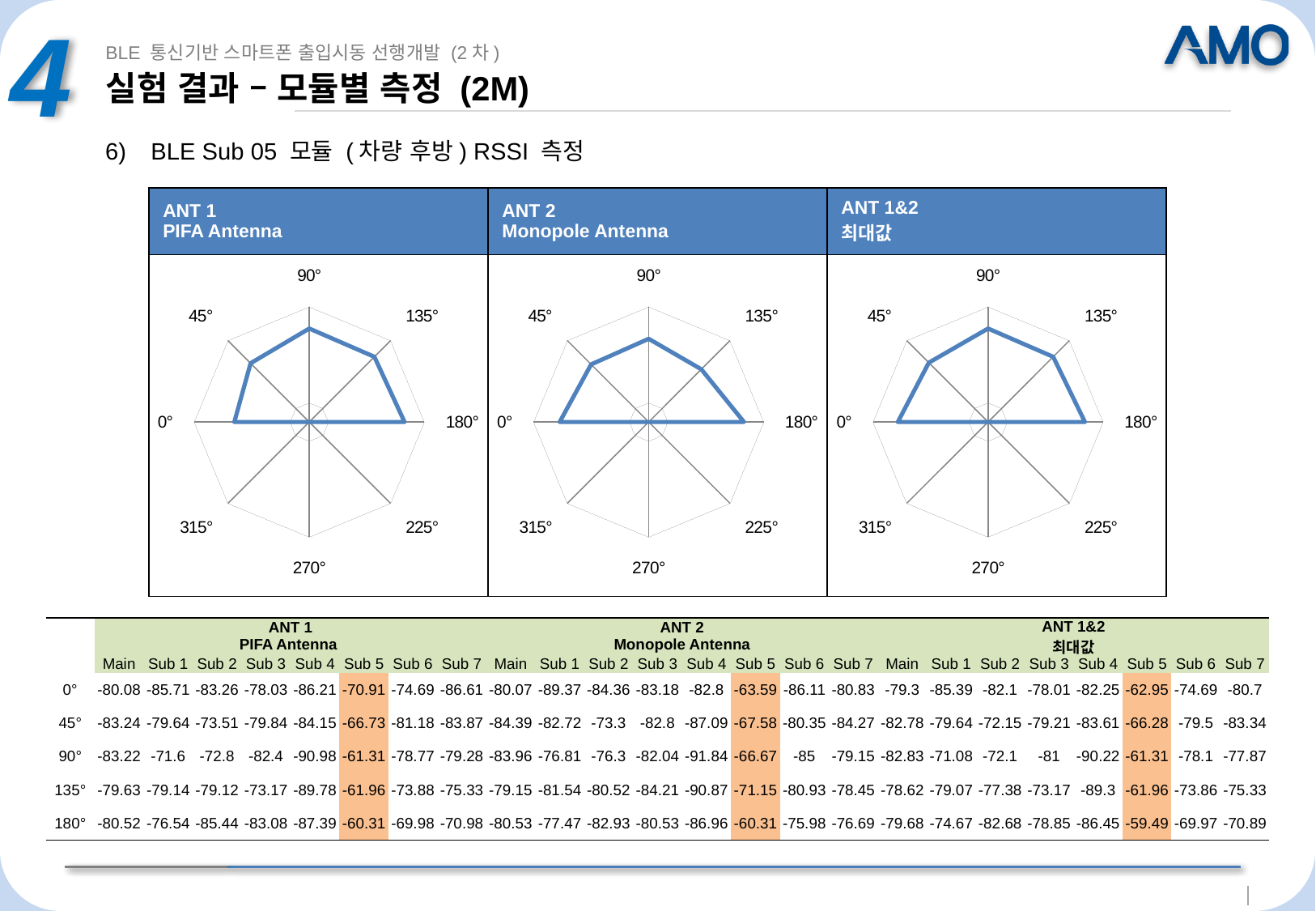

4
BLE 통신기반 스마트폰 출입시동 선행개발 (2차)
# 실험 결과 – 모듈별 측정 (2M)
BLE Sub 05 모듈 (차량 후방) RSSI 측정
| ANT 1 PIFA Antenna | ANT 2 Monopole Antenna | ANT 1&2 최대값 |
| --- | --- | --- |
|  |  |  |

### Chart

| Category |  |
|---|---|
| 90° | -61.31 |
| 135° | -61.96 |
| 180° | -60.31 |
| 225° | -110.0 |
| 270° | -110.0 |
| 315° | -110.0 |
| 0° | -70.91 |
| 45° | -66.73 |

### Chart

| Category |  |
|---|---|
| 90° | -66.67 |
| 135° | -71.15 |
| 180° | -60.31 |
| 225° | -110.0 |
| 270° | -110.0 |
| 315° | -110.0 |
| 0° | -63.59 |
| 45° | -67.58 |

### Chart

| Category |  |
|---|---|
| 90° | -61.31 |
| 135° | -61.96 |
| 180° | -59.49 |
| 225° | -110.0 |
| 270° | -110.0 |
| 315° | -110.0 |
| 0° | -62.95 |
| 45° | -66.28 |
|  | ANT 1 PIFA Antenna |  |  |  |  |  |  |  | ANT 2 Monopole Antenna |  |  |  |  |  |  |  | ANT 1&2 최대값 |  |  |  |  |  |  |  |
| --- | --- | --- | --- | --- | --- | --- | --- | --- | --- | --- | --- | --- | --- | --- | --- | --- | --- | --- | --- | --- | --- | --- | --- | --- |
|  | Main | Sub 1 | Sub 2 | Sub 3 | Sub 4 | Sub 5 | Sub 6 | Sub 7 | Main | Sub 1 | Sub 2 | Sub 3 | Sub 4 | Sub 5 | Sub 6 | Sub 7 | Main | Sub 1 | Sub 2 | Sub 3 | Sub 4 | Sub 5 | Sub 6 | Sub 7 |
| 0° | -80.08 | -85.71 | -83.26 | -78.03 | -86.21 | -70.91 | -74.69 | -86.61 | -80.07 | -89.37 | -84.36 | -83.18 | -82.8 | -63.59 | -86.11 | -80.83 | -79.3 | -85.39 | -82.1 | -78.01 | -82.25 | -62.95 | -74.69 | -80.7 |
| 45° | -83.24 | -79.64 | -73.51 | -79.84 | -84.15 | -66.73 | -81.18 | -83.87 | -84.39 | -82.72 | -73.3 | -82.8 | -87.09 | -67.58 | -80.35 | -84.27 | -82.78 | -79.64 | -72.15 | -79.21 | -83.61 | -66.28 | -79.5 | -83.34 |
| 90° | -83.22 | -71.6 | -72.8 | -82.4 | -90.98 | -61.31 | -78.77 | -79.28 | -83.96 | -76.81 | -76.3 | -82.04 | -91.84 | -66.67 | -85 | -79.15 | -82.83 | -71.08 | -72.1 | -81 | -90.22 | -61.31 | -78.1 | -77.87 |
| 135° | -79.63 | -79.14 | -79.12 | -73.17 | -89.78 | -61.96 | -73.88 | -75.33 | -79.15 | -81.54 | -80.52 | -84.21 | -90.87 | -71.15 | -80.93 | -78.45 | -78.62 | -79.07 | -77.38 | -73.17 | -89.3 | -61.96 | -73.86 | -75.33 |
| 180° | -80.52 | -76.54 | -85.44 | -83.08 | -87.39 | -60.31 | -69.98 | -70.98 | -80.53 | -77.47 | -82.93 | -80.53 | -86.96 | -60.31 | -75.98 | -76.69 | -79.68 | -74.67 | -82.68 | -78.85 | -86.45 | -59.49 | -69.97 | -70.89 |